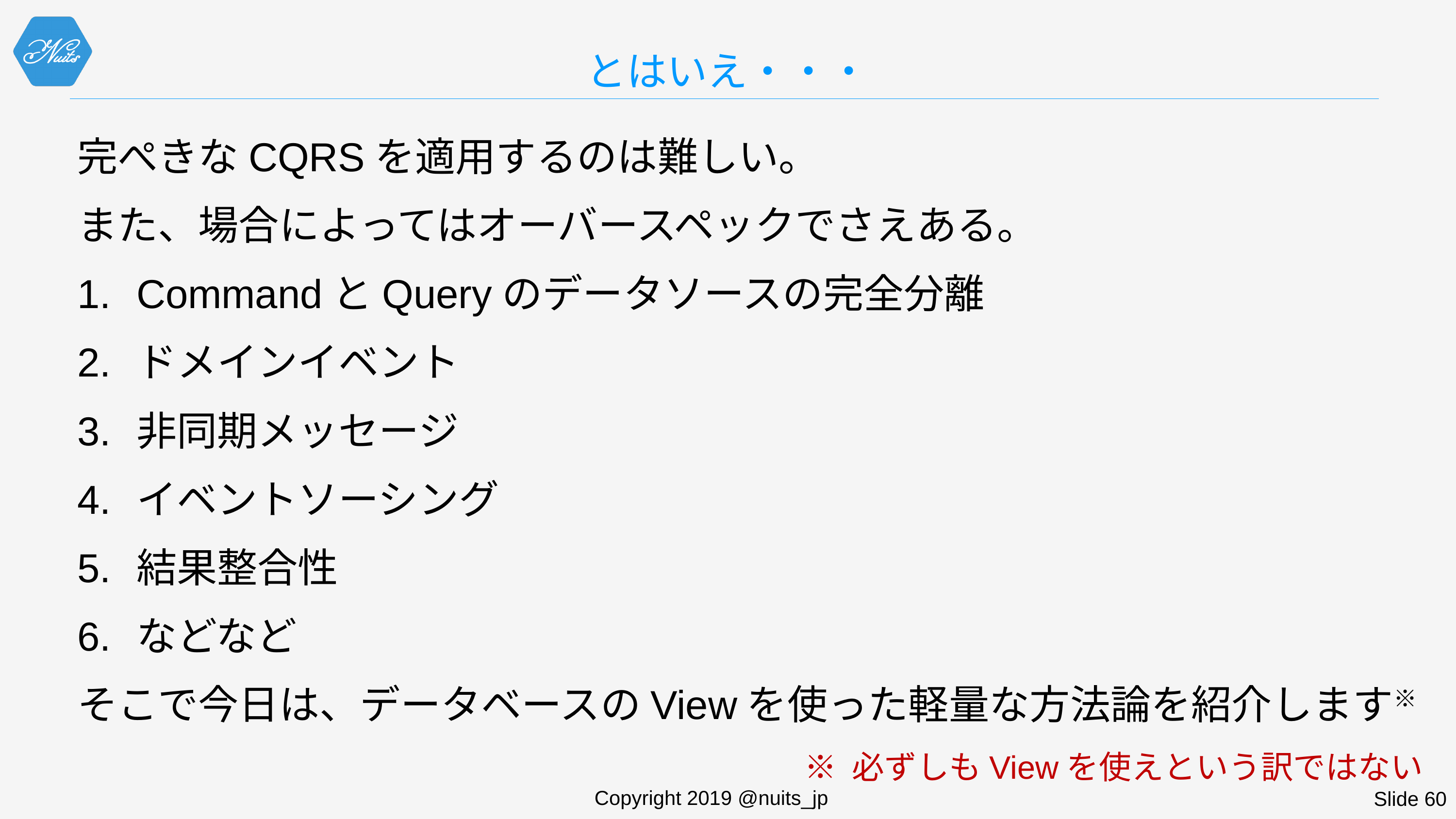

# とはいえ・・・
完ぺきなCQRSを適用するのは難しい。
また、場合によってはオーバースペックでさえある。
CommandとQueryのデータソースの完全分離
ドメインイベント
非同期メッセージ
イベントソーシング
結果整合性
などなど
そこで今日は、データベースのViewを使った軽量な方法論を紹介します※
※ 必ずしもViewを使えという訳ではない
Copyright 2019 @nuits_jp
Slide 60